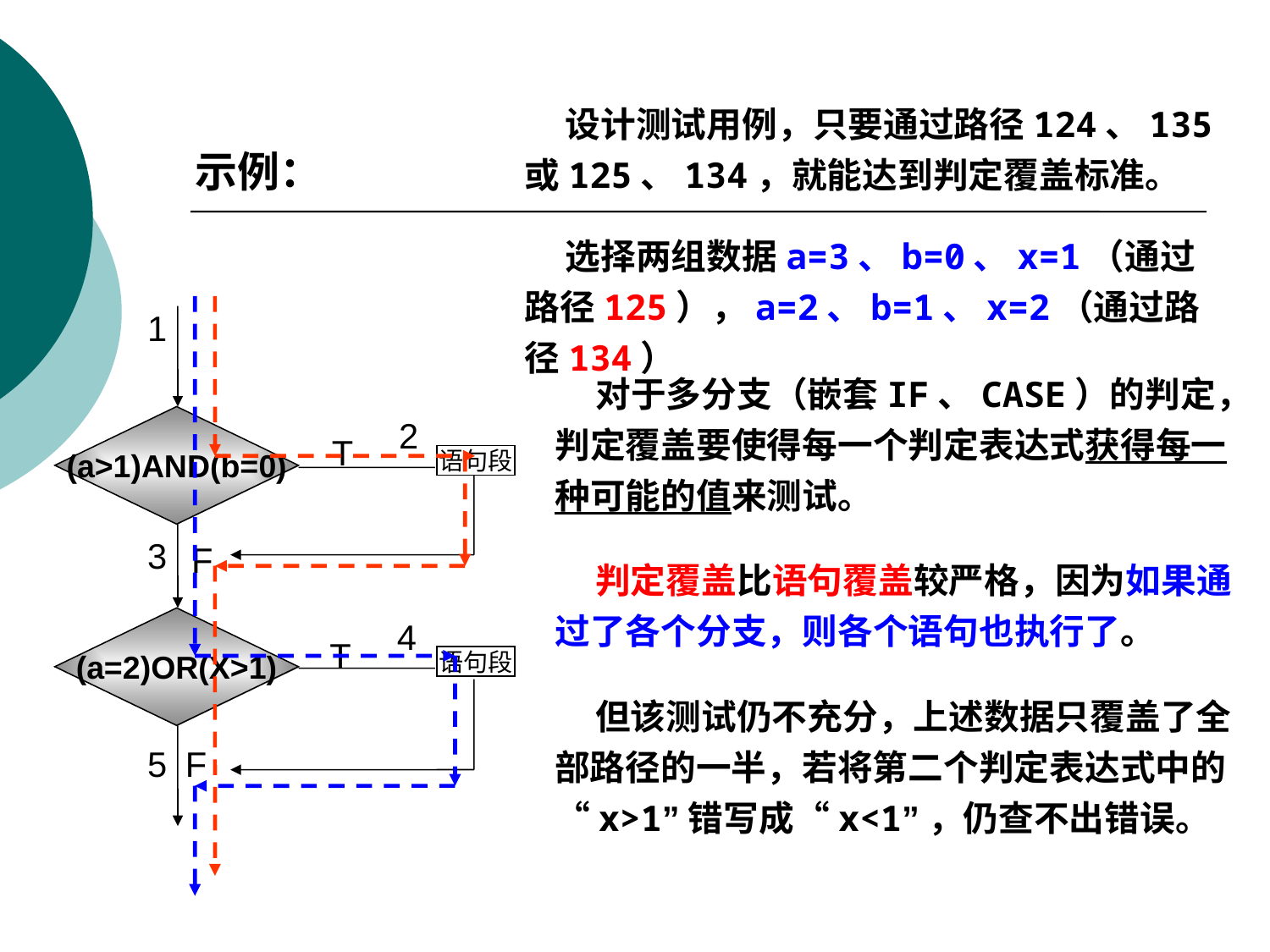

设计测试用例，只要通过路径124、135或125、134，就能达到判定覆盖标准。
示例：
    选择两组数据a=3、b=0、x=1（通过路径125），a=2、b=1、x=2（通过路径134）

1
2
T
3
F
4
T
5
F
(a>1)AND(b=0)
语句段

(a=2)OR(X>1)
语句段

    对于多分支（嵌套IF、CASE）的判定，判定覆盖要使得每一个判定表达式获得每一种可能的值来测试。
    判定覆盖比语句覆盖较严格，因为如果通过了各个分支，则各个语句也执行了。
    但该测试仍不充分，上述数据只覆盖了全部路径的一半，若将第二个判定表达式中的“x>1”错写成“x<1”，仍查不出错误。